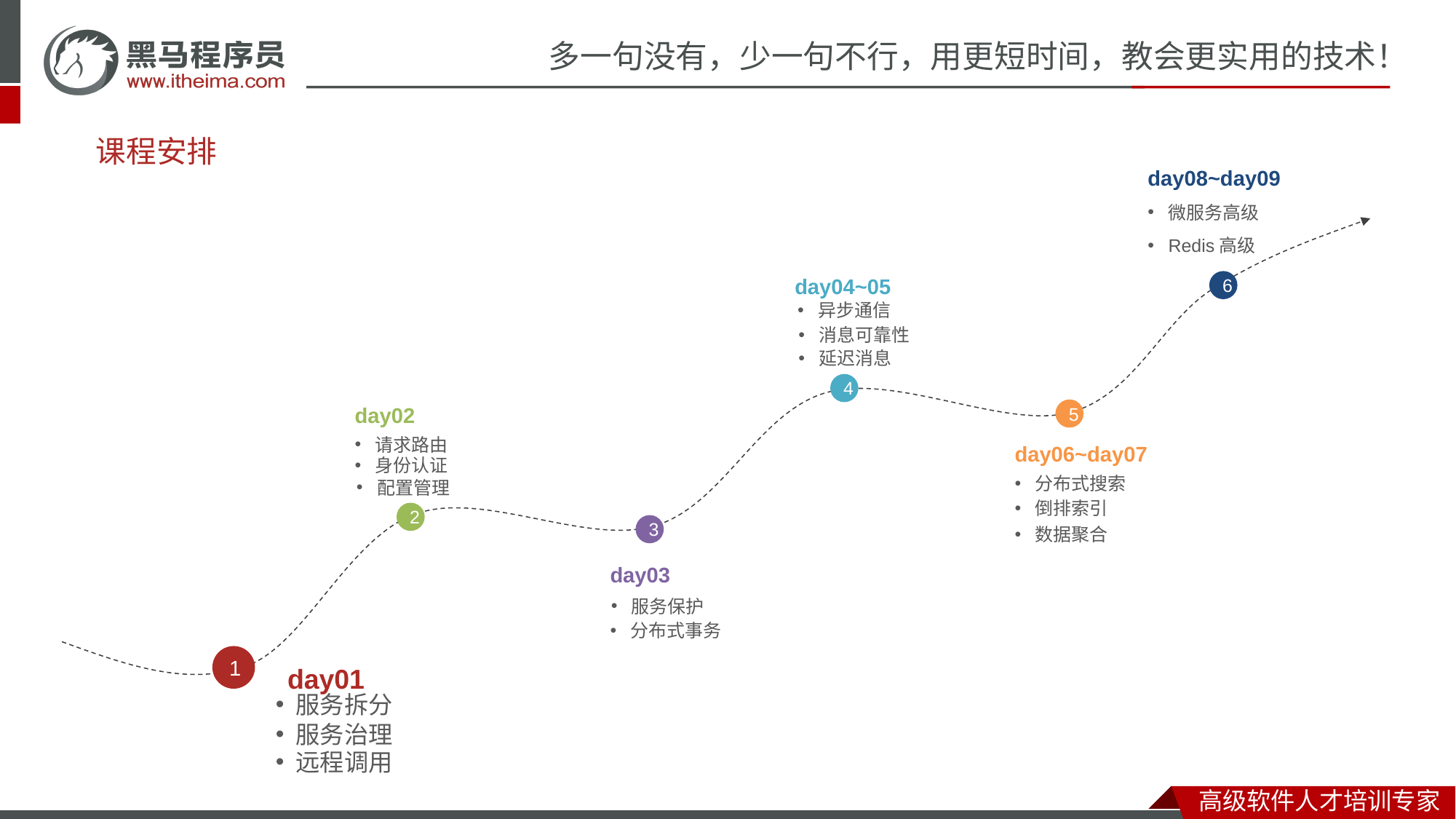

# 课程安排
day08~day09
微服务高级
Redis高级

day04~05
6
异步通信
消息可靠性
延迟消息
4
day02
5
day06~day07
请求路由
身份认证
分布式搜索
配置管理
倒排索引
2
3
数据聚合
day03
服务保护
分布式事务
day01
1
服务拆分
服务治理
远程调用